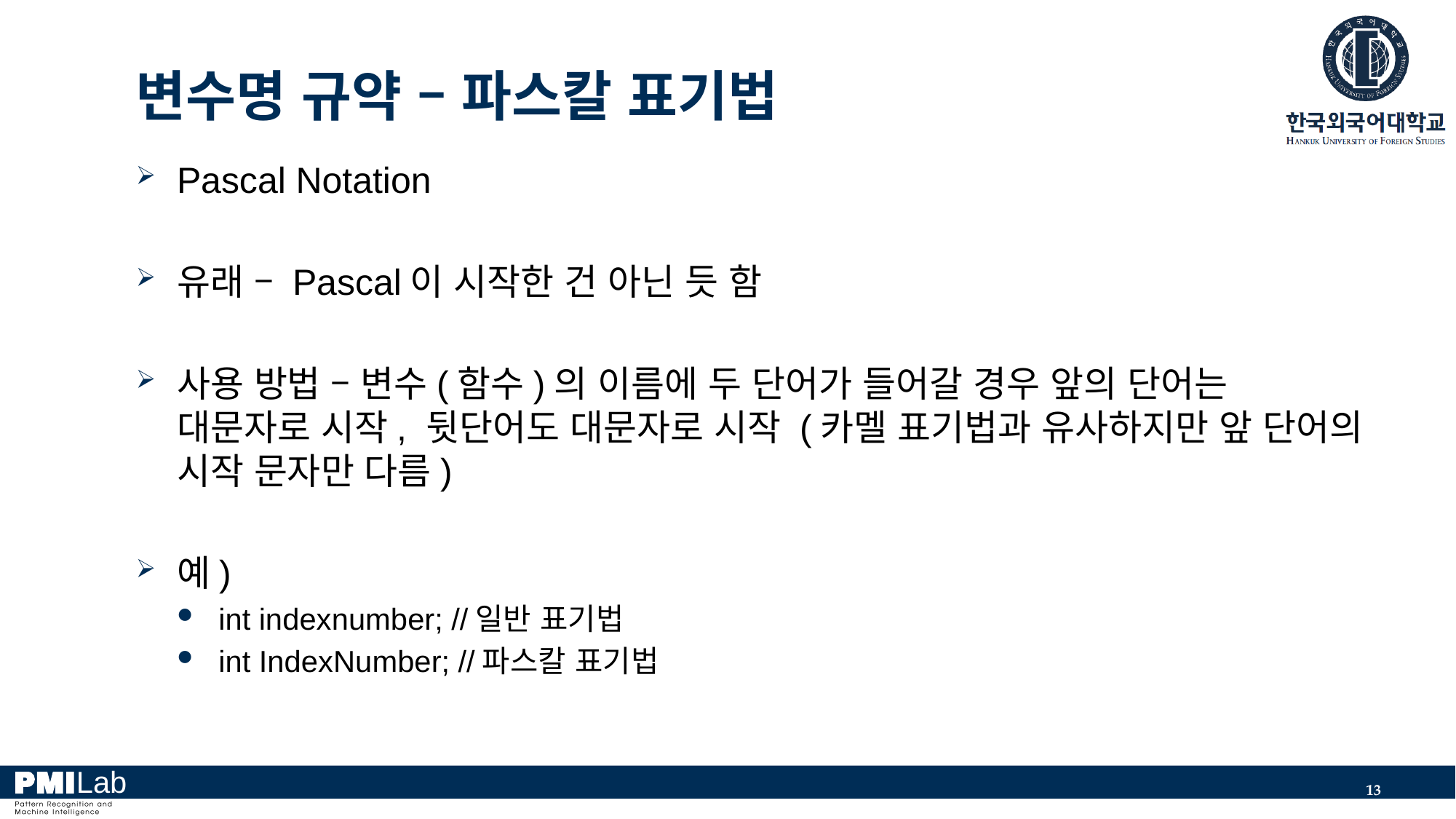

# 변수명 규약 – 파스칼 표기법
Pascal Notation

유래 – Pascal이 시작한 건 아닌 듯 함

사용 방법 – 변수(함수)의 이름에 두 단어가 들어갈 경우 앞의 단어는 대문자로 시작, 뒷단어도 대문자로 시작 (카멜 표기법과 유사하지만 앞 단어의 시작 문자만 다름)

예)
int indexnumber; //일반 표기법
int IndexNumber; //파스칼 표기법
13